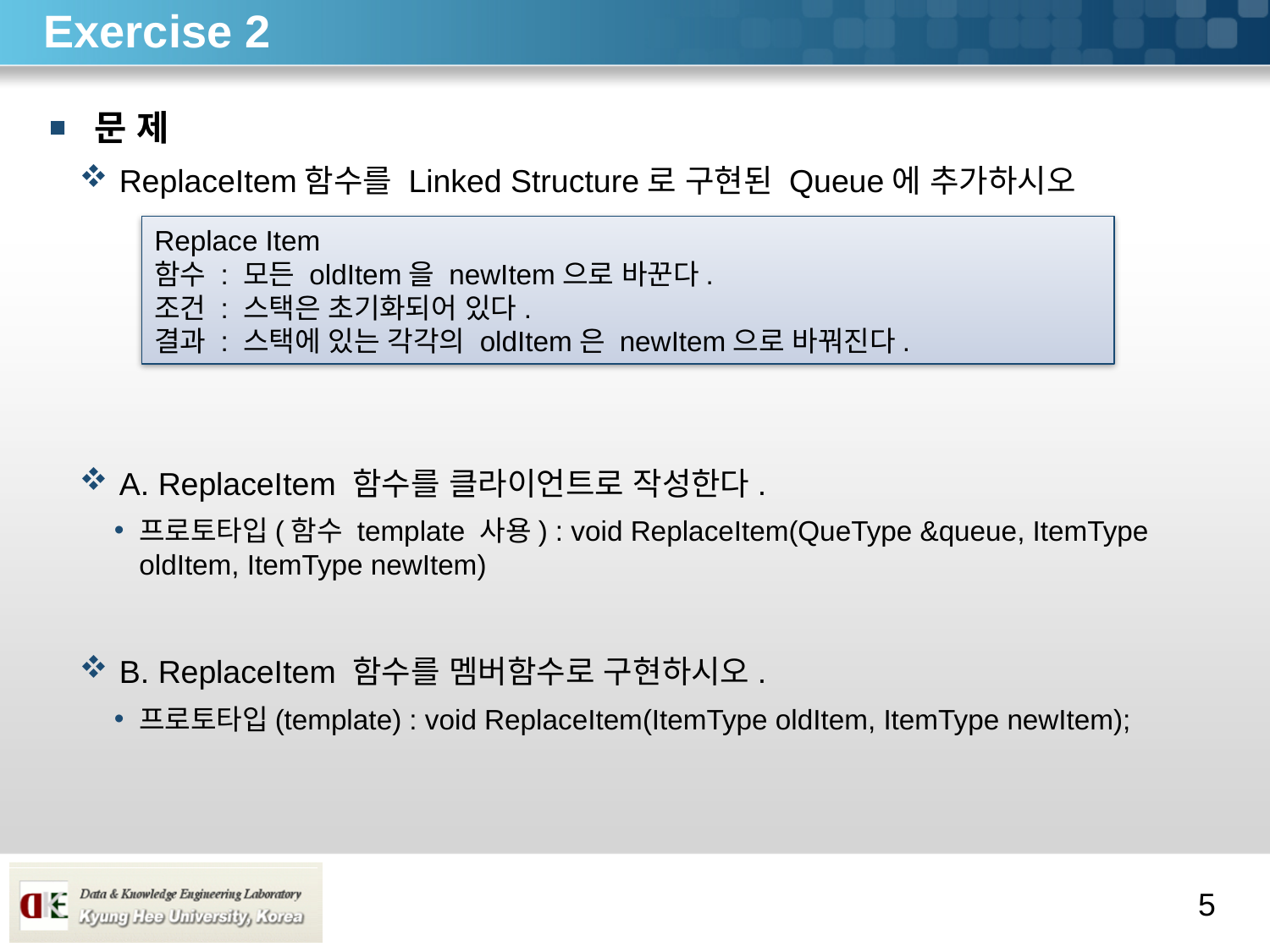

# Exercise 2
문 제
ReplaceItem함수를 Linked Structure로 구현된 Queue에 추가하시오

A. ReplaceItem 함수를 클라이언트로 작성한다.
프로토타입(함수 template 사용) : void ReplaceItem(QueType &queue, ItemType oldItem, ItemType newItem)

B. ReplaceItem 함수를 멤버함수로 구현하시오.
프로토타입(template) : void ReplaceItem(ItemType oldItem, ItemType newItem);

Replace Item
함수 : 모든 oldItem을 newItem으로 바꾼다.
조건 : 스택은 초기화되어 있다.
결과 : 스택에 있는 각각의 oldItem은 newItem으로 바꿔진다.